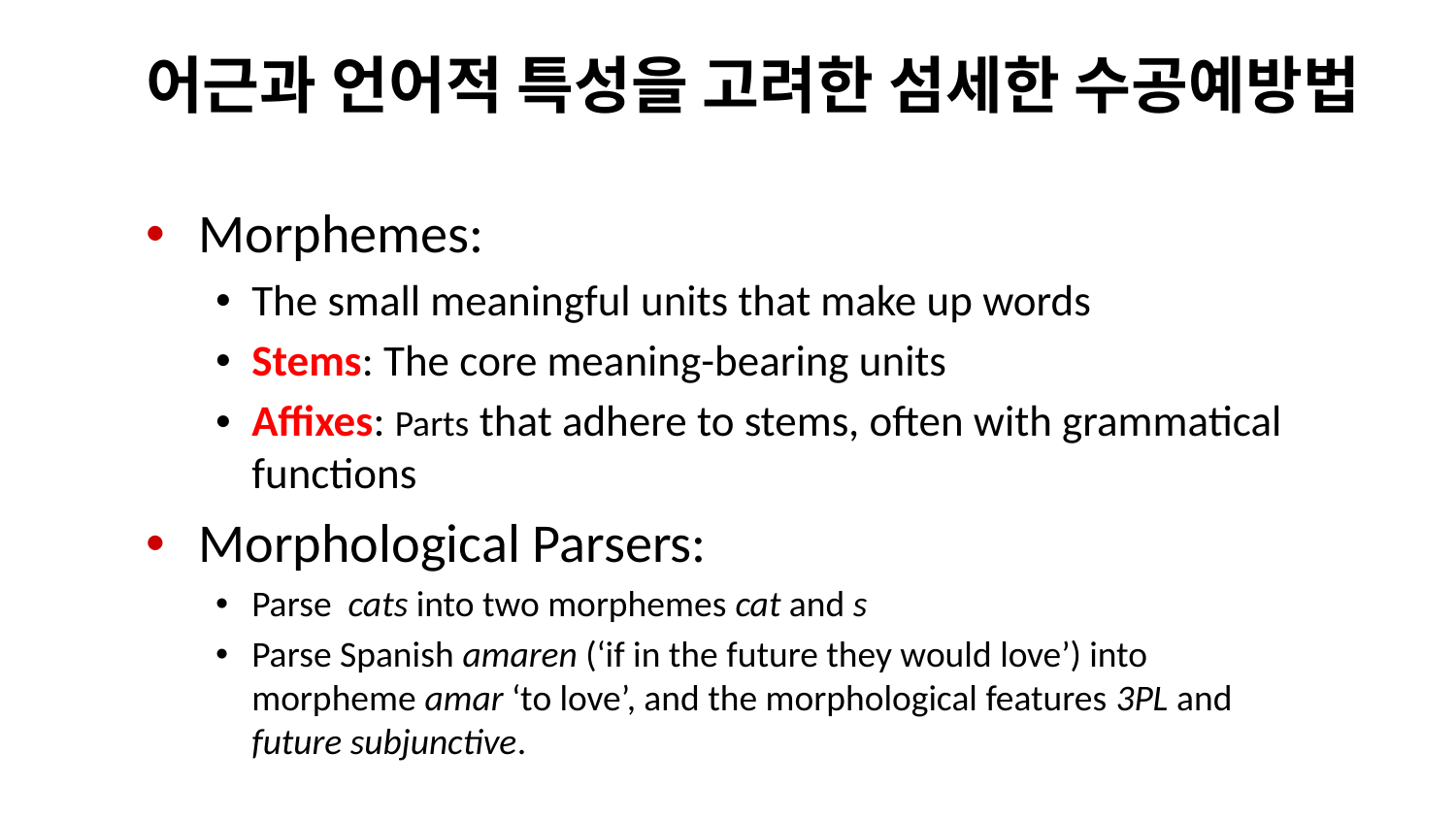

# 어근과 언어적 특성을 고려한 섬세한 수공예방법
Morphemes:
The small meaningful units that make up words
Stems: The core meaning-bearing units
Affixes: Parts that adhere to stems, often with grammatical functions
Morphological Parsers:
Parse  cats into two morphemes cat and s
Parse Spanish amaren (‘if in the future they would love’) into morpheme amar ‘to love’, and the morphological features 3PL and future subjunctive.